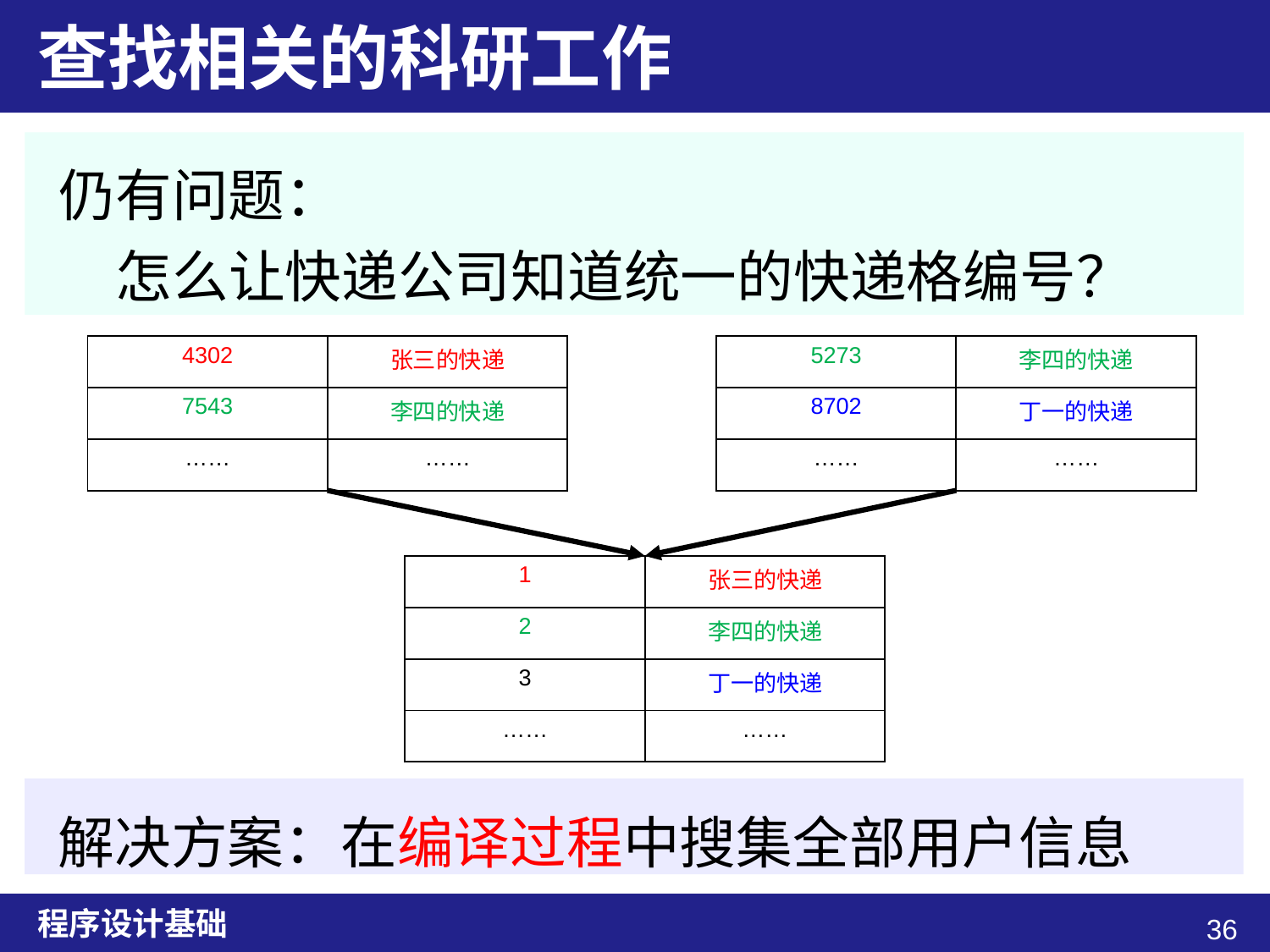

# 查找相关的科研工作

仍有问题：
　怎么让快递公司知道统一的快递格编号？
| 4302 | 张三的快递 |
| --- | --- |
| 7543 | 李四的快递 |
| …… | …… |
| 5273 | 李四的快递 |
| --- | --- |
| 8702 | 丁一的快递 |
| …… | …… |
| 1 | 张三的快递 |
| --- | --- |
| 2 | 李四的快递 |
| 3 | 丁一的快递 |
| …… | …… |

解决方案：在编译过程中搜集全部用户信息